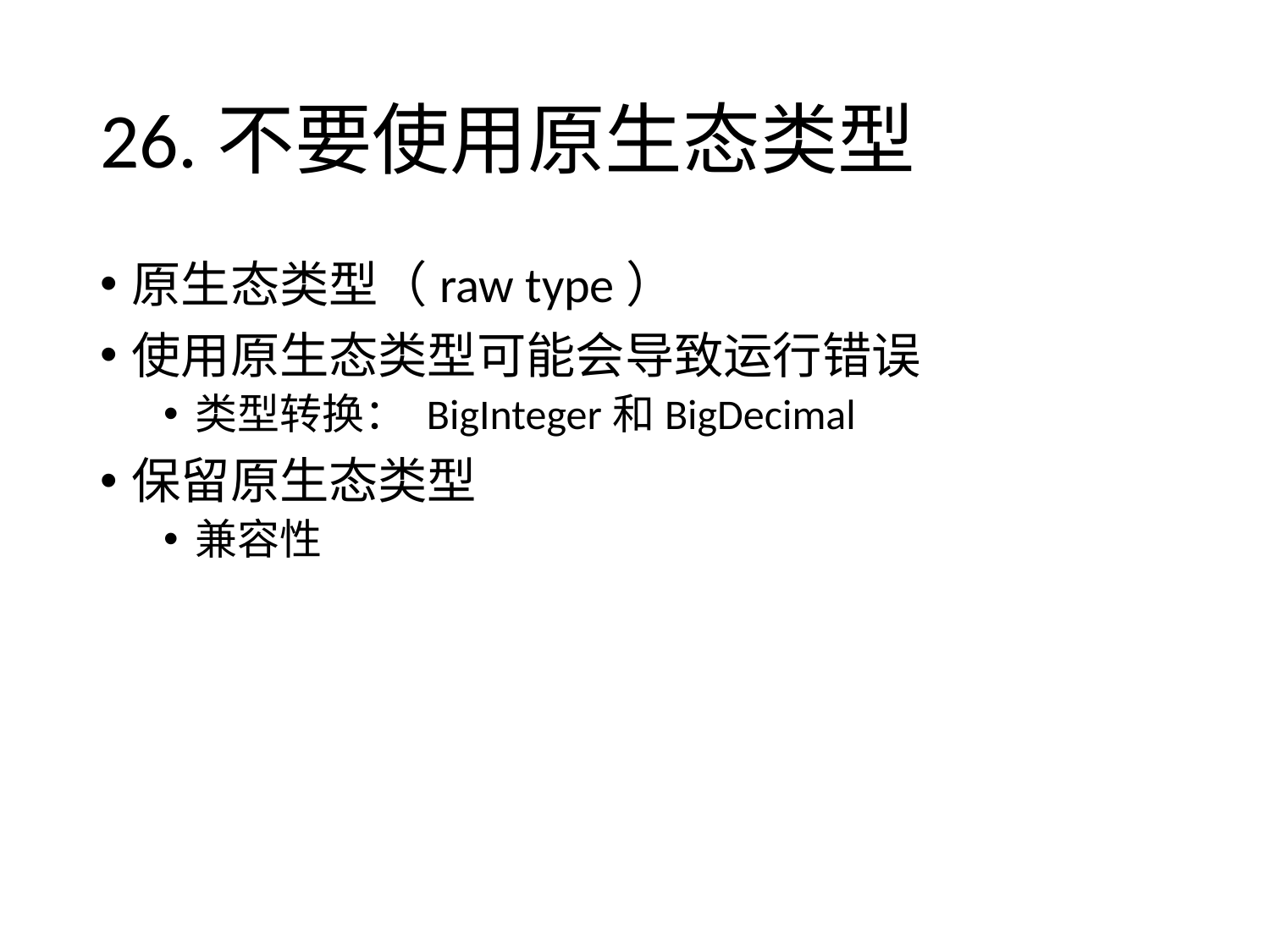

# 26.不要使用原生态类型
原生态类型（raw type）
使用原生态类型可能会导致运行错误
类型转换： BigInteger和BigDecimal
保留原生态类型
兼容性